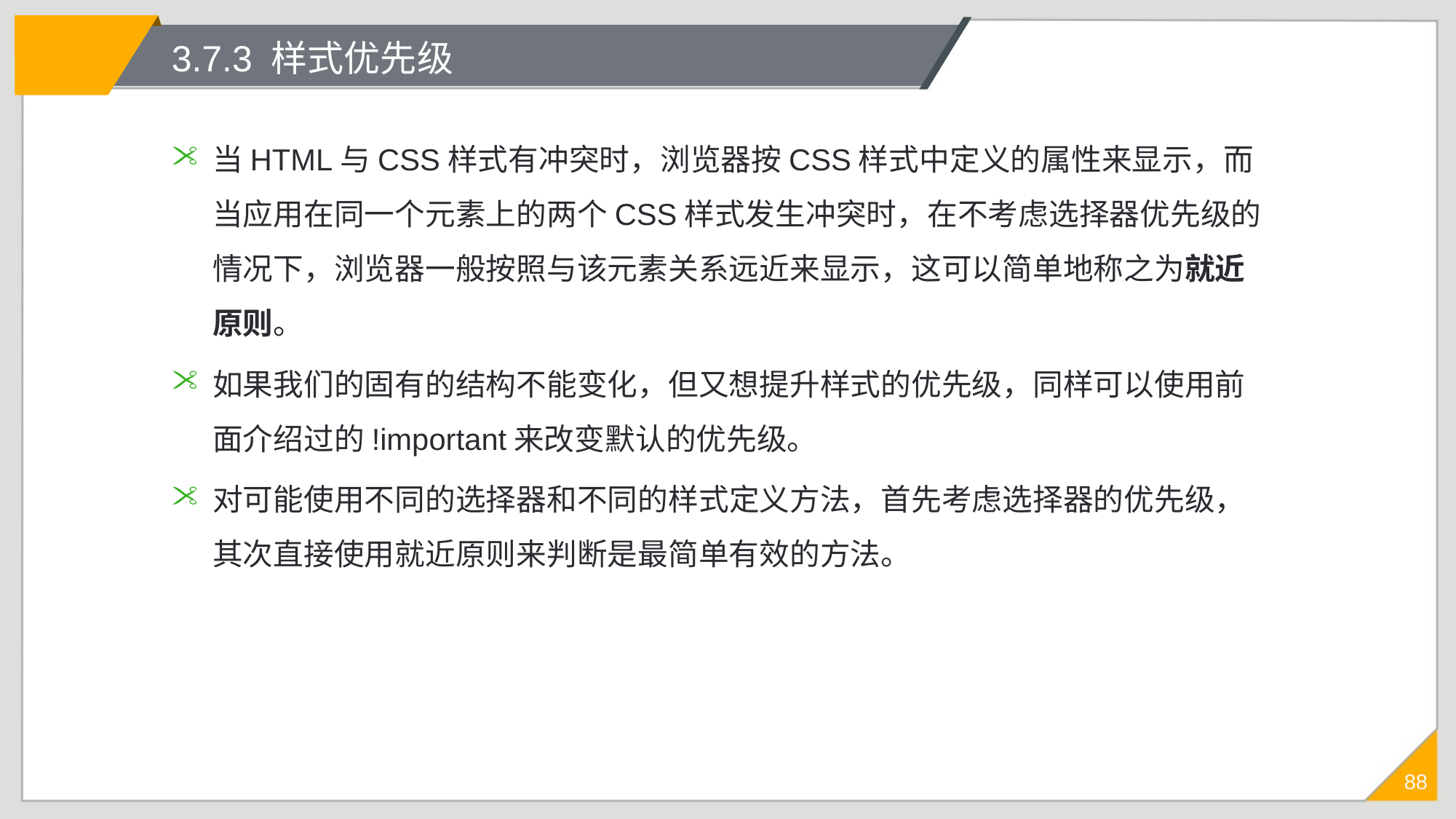

# 3.7.3 样式优先级
当HTML与CSS样式有冲突时，浏览器按CSS样式中定义的属性来显示，而当应用在同一个元素上的两个CSS样式发生冲突时，在不考虑选择器优先级的情况下，浏览器一般按照与该元素关系远近来显示，这可以简单地称之为就近原则。
如果我们的固有的结构不能变化，但又想提升样式的优先级，同样可以使用前面介绍过的!important来改变默认的优先级。
对可能使用不同的选择器和不同的样式定义方法，首先考虑选择器的优先级，其次直接使用就近原则来判断是最简单有效的方法。